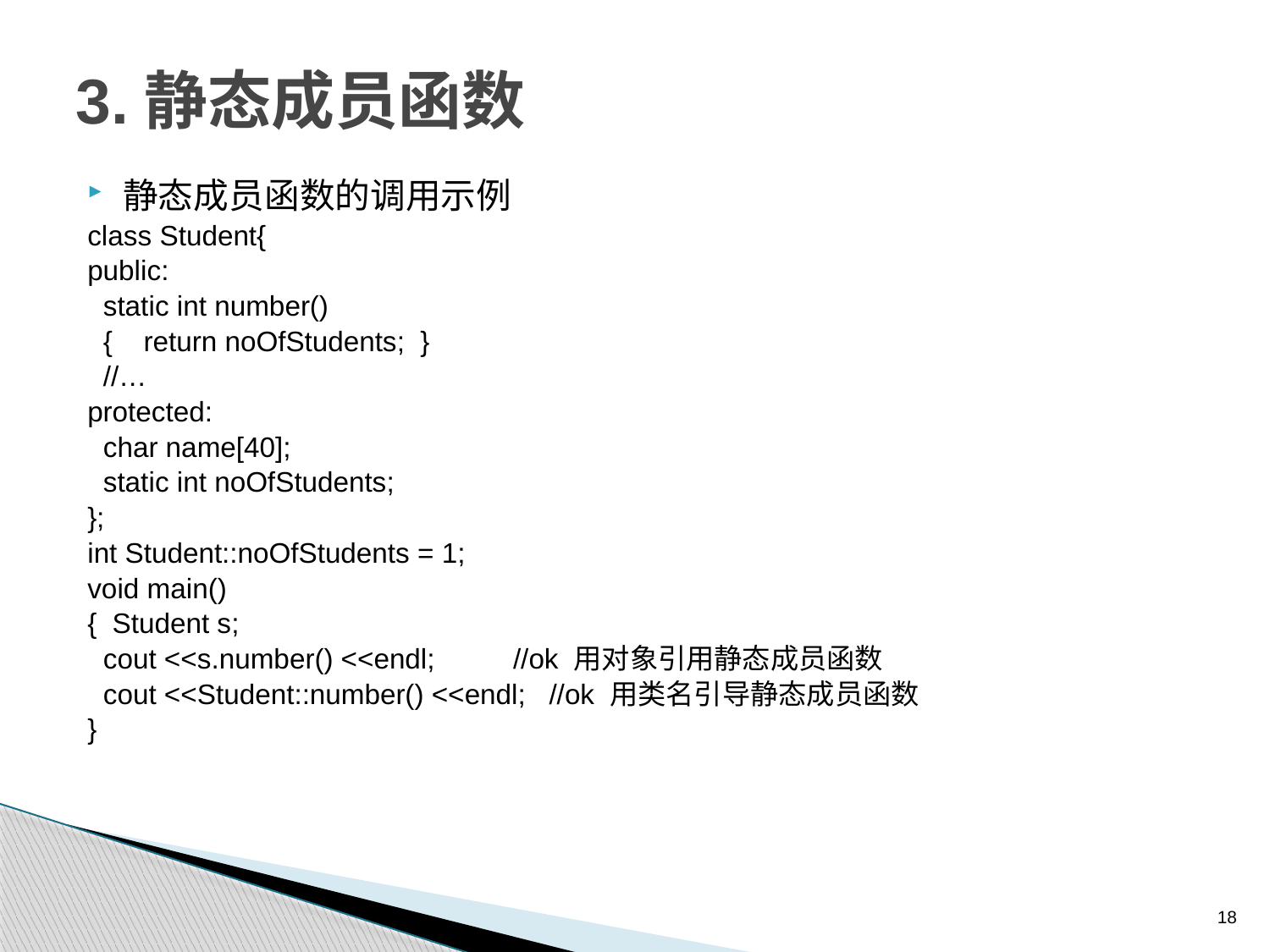

# 3.静态成员函数
静态成员函数的调用示例
class Student{
public:
  static int number()
  {    return noOfStudents;  }
  //…
protected:
  char name[40];
  static int noOfStudents;
};
int Student::noOfStudents = 1;
void main()
{  Student s;
  cout <<s.number() <<endl;          //ok 用对象引用静态成员函数
  cout <<Student::number() <<endl;   //ok 用类名引导静态成员函数
}

18